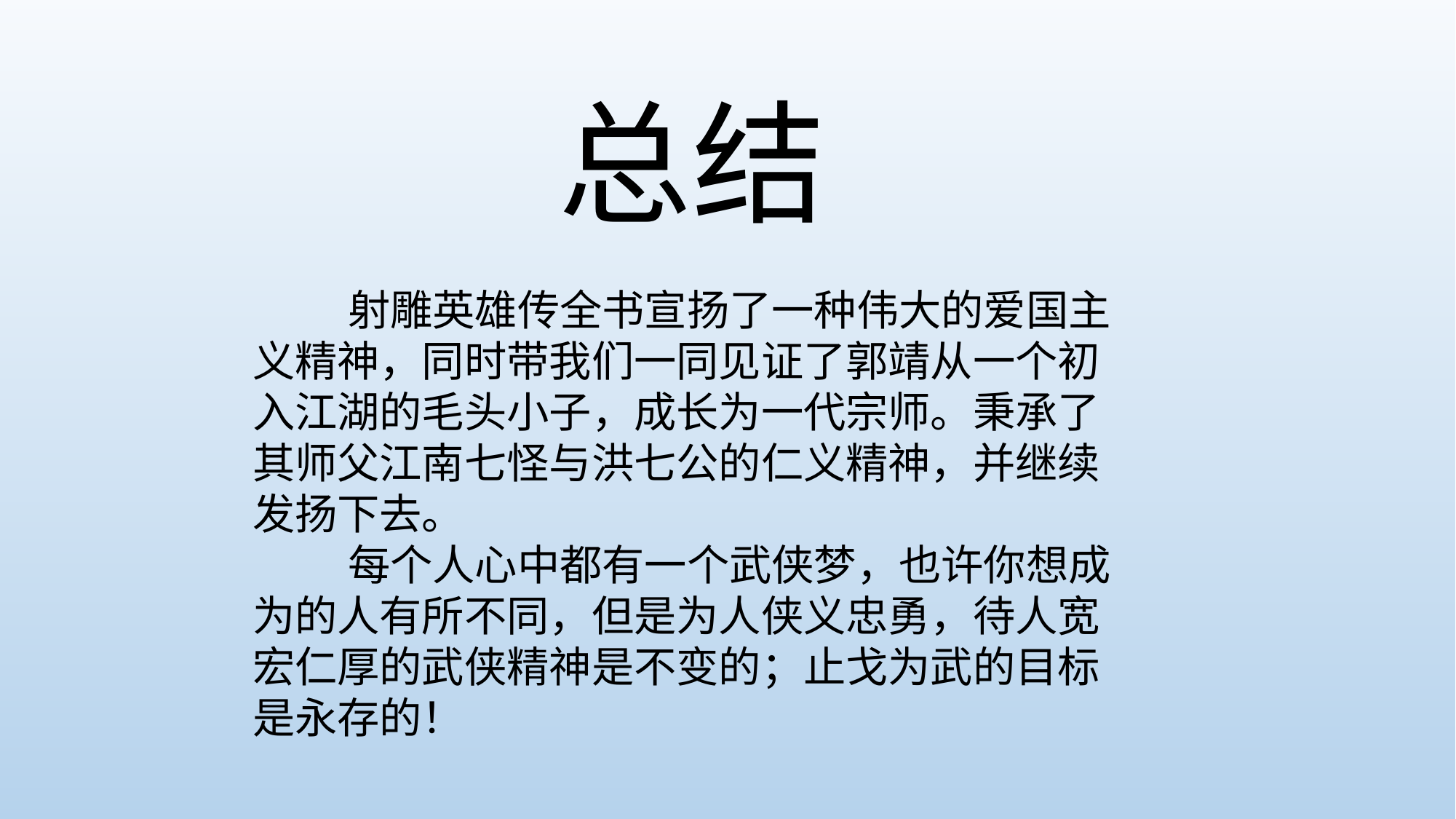

总结
         射雕英雄传全书宣扬了一种伟大的爱国主义精神，同时带我们一同见证了郭靖从一个初入江湖的毛头小子，成长为一代宗师。秉承了其师父江南七怪与洪七公的仁义精神，并继续发扬下去。
         每个人心中都有一个武侠梦，也许你想成为的人有所不同，但是为人侠义忠勇，待人宽宏仁厚的武侠精神是不变的；止戈为武的目标是永存的！